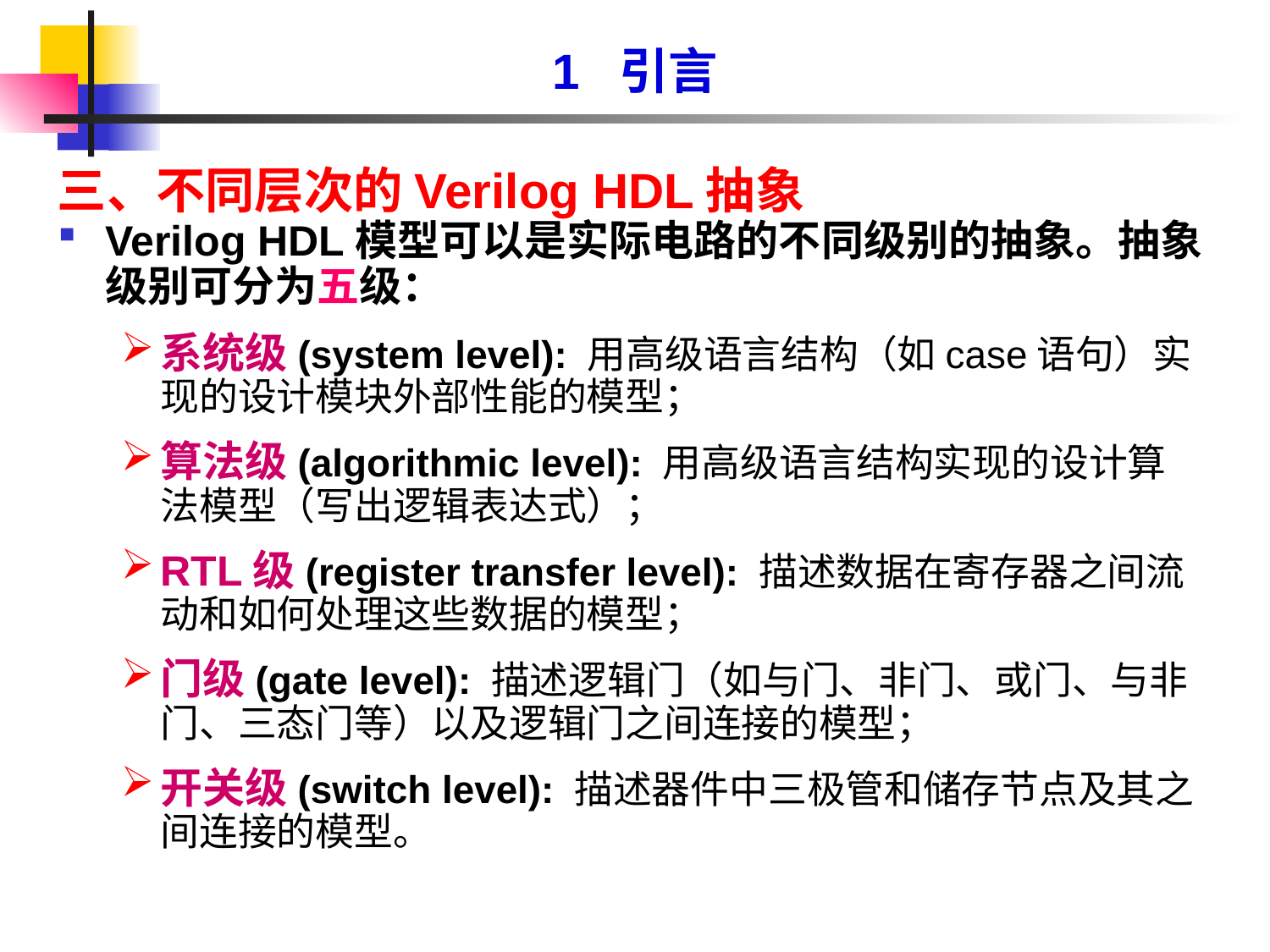

1  引言
三、不同层次的Verilog HDL抽象
Verilog HDL模型可以是实际电路的不同级别的抽象。抽象级别可分为五级：
系统级(system level): 用高级语言结构（如case语句）实现的设计模块外部性能的模型；
算法级(algorithmic level): 用高级语言结构实现的设计算法模型（写出逻辑表达式）；
RTL级(register transfer level): 描述数据在寄存器之间流动和如何处理这些数据的模型；
门级(gate level): 描述逻辑门（如与门、非门、或门、与非门、三态门等）以及逻辑门之间连接的模型；
开关级(switch level): 描述器件中三极管和储存节点及其之间连接的模型。
# 7